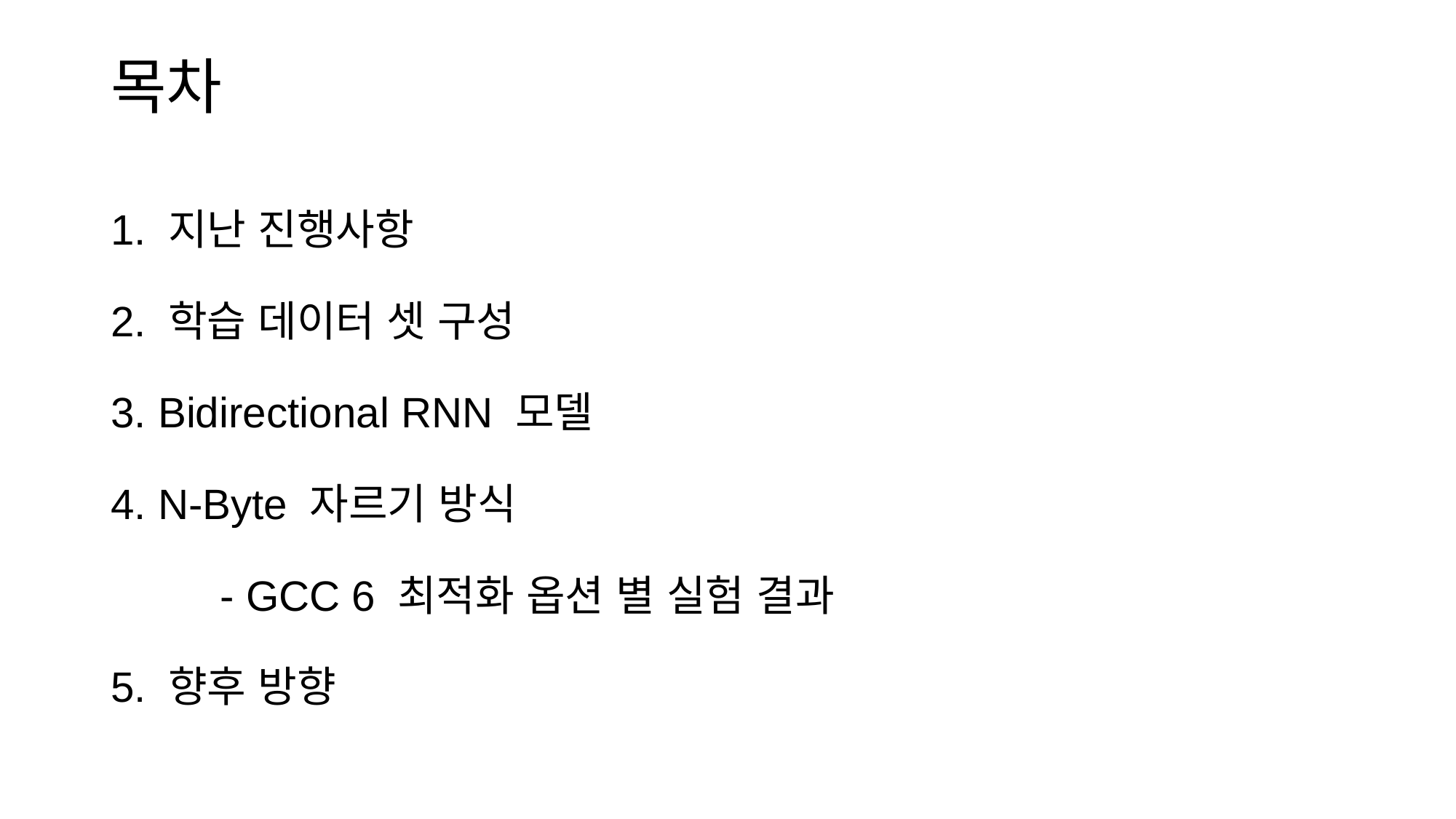

# 목차
1. 지난 진행사항
2. 학습 데이터 셋 구성
3. Bidirectional RNN 모델
4. N-Byte 자르기 방식
	- GCC 6 최적화 옵션 별 실험 결과
5. 향후 방향